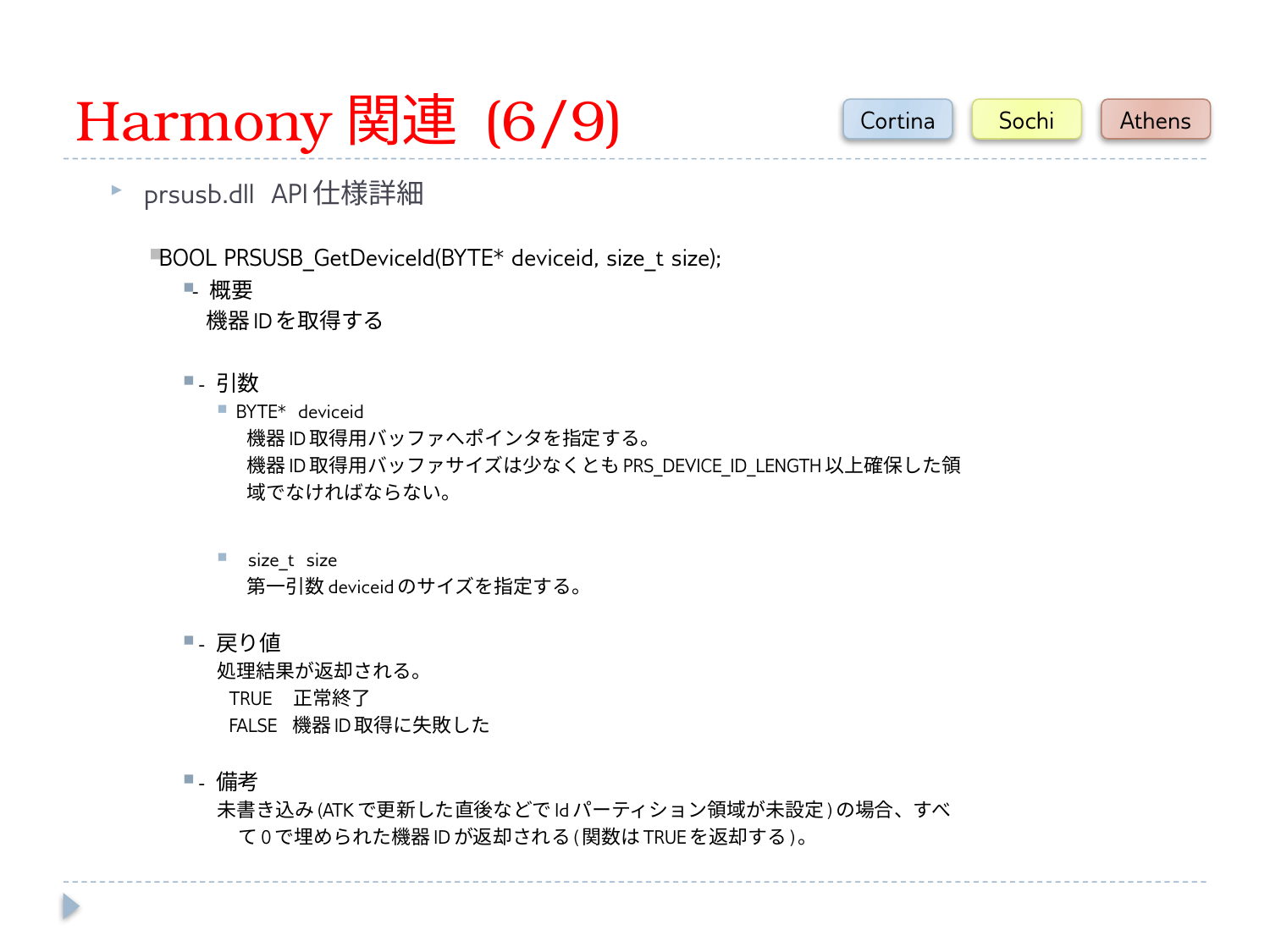

# Harmony関連 (6/9)
Cortina
Sochi
Athens
prsusb.dll  API仕様詳細

BOOL PRSUSB_GetDeviceId(BYTE* deviceid, size_t size);
- 概要
    機器IDを取得する

 - 引数
  BYTE*  deviceid
      機器ID取得用バッファへポインタを指定する。
      機器ID取得用バッファサイズは少なくともPRS_DEVICE_ID_LENGTH以上確保した領
      域でなければならない。

    size_t  size
      第一引数deviceidのサイズを指定する。

 - 戻り値
処理結果が返却される。
  TRUE   正常終了
  FALSE  機器ID取得に失敗した

 - 備考
未書き込み(ATKで更新した直後などでIdパーティション領域が未設定)の場合、すべ
    て0で埋められた機器IDが返却される(関数はTRUEを返却する)。